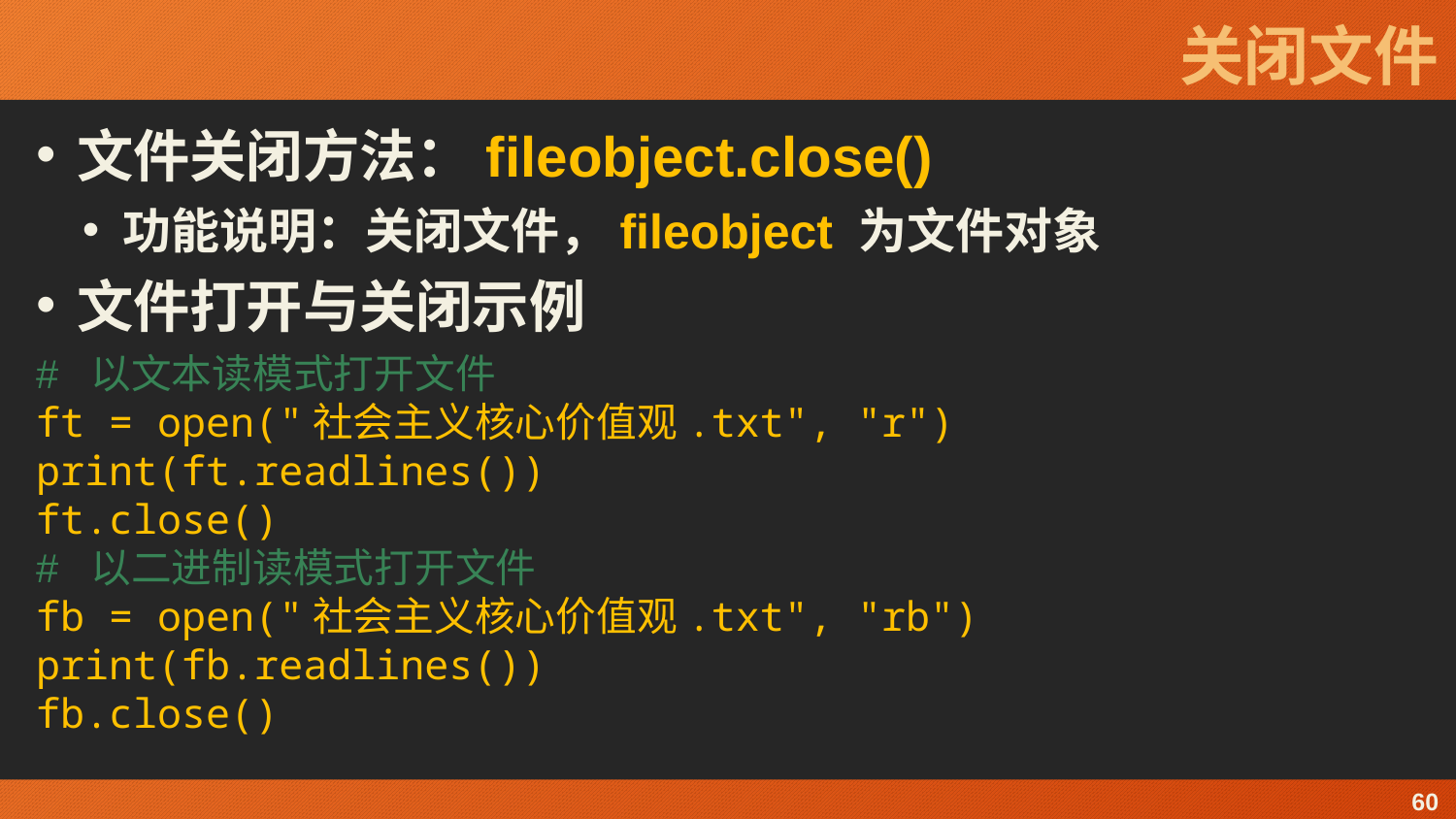

# 关闭文件
文件关闭方法：fileobject.close()
功能说明：关闭文件，fileobject 为文件对象
文件打开与关闭示例
#  以文本读模式打开文件
ft = open("社会主义核心价值观.txt", "r")
print(ft.readlines())
ft.close()
#  以二进制读模式打开文件
fb = open("社会主义核心价值观.txt", "rb")
print(fb.readlines())
fb.close()
60